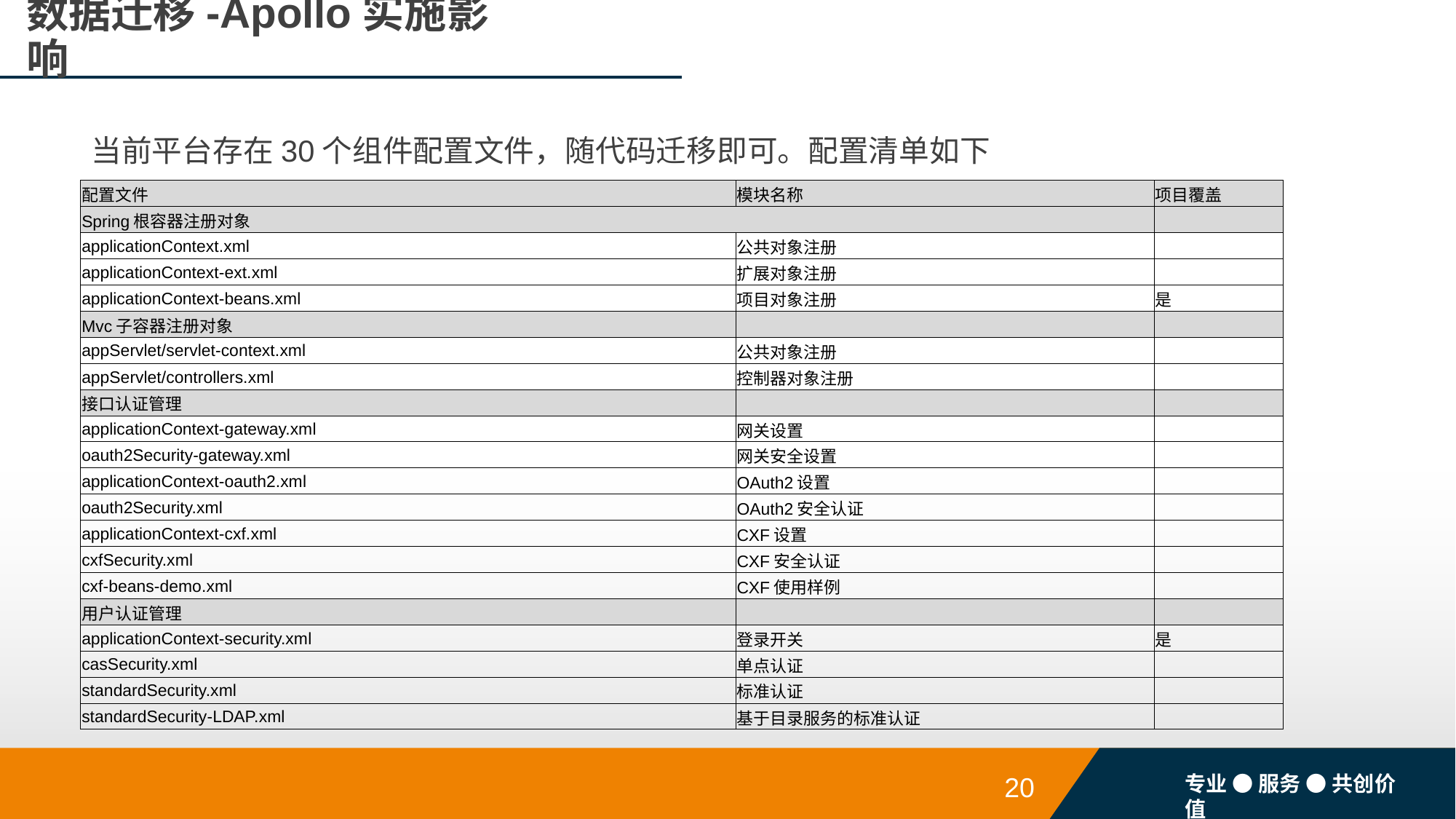

# 数据迁移-Apollo实施影响
当前平台存在30个组件配置文件，随代码迁移即可。配置清单如下
| 配置文件 | 模块名称 | 项目覆盖 |
| --- | --- | --- |
| Spring根容器注册对象 |  |  |
| applicationContext.xml | 公共对象注册 |  |
| applicationContext-ext.xml | 扩展对象注册 |  |
| applicationContext-beans.xml | 项目对象注册 | 是 |
| Mvc子容器注册对象 |  |  |
| appServlet/servlet-context.xml | 公共对象注册 |  |
| appServlet/controllers.xml | 控制器对象注册 |  |
| 接口认证管理 |  |  |
| applicationContext-gateway.xml | 网关设置 |  |
| oauth2Security-gateway.xml | 网关安全设置 |  |
| applicationContext-oauth2.xml | OAuth2设置 |  |
| oauth2Security.xml | OAuth2安全认证 |  |
| applicationContext-cxf.xml | CXF设置 |  |
| cxfSecurity.xml | CXF安全认证 |  |
| cxf-beans-demo.xml | CXF使用样例 |  |
| 用户认证管理 |  |  |
| applicationContext-security.xml | 登录开关 | 是 |
| casSecurity.xml | 单点认证 |  |
| standardSecurity.xml | 标准认证 |  |
| standardSecurity-LDAP.xml | 基于目录服务的标准认证 |  |